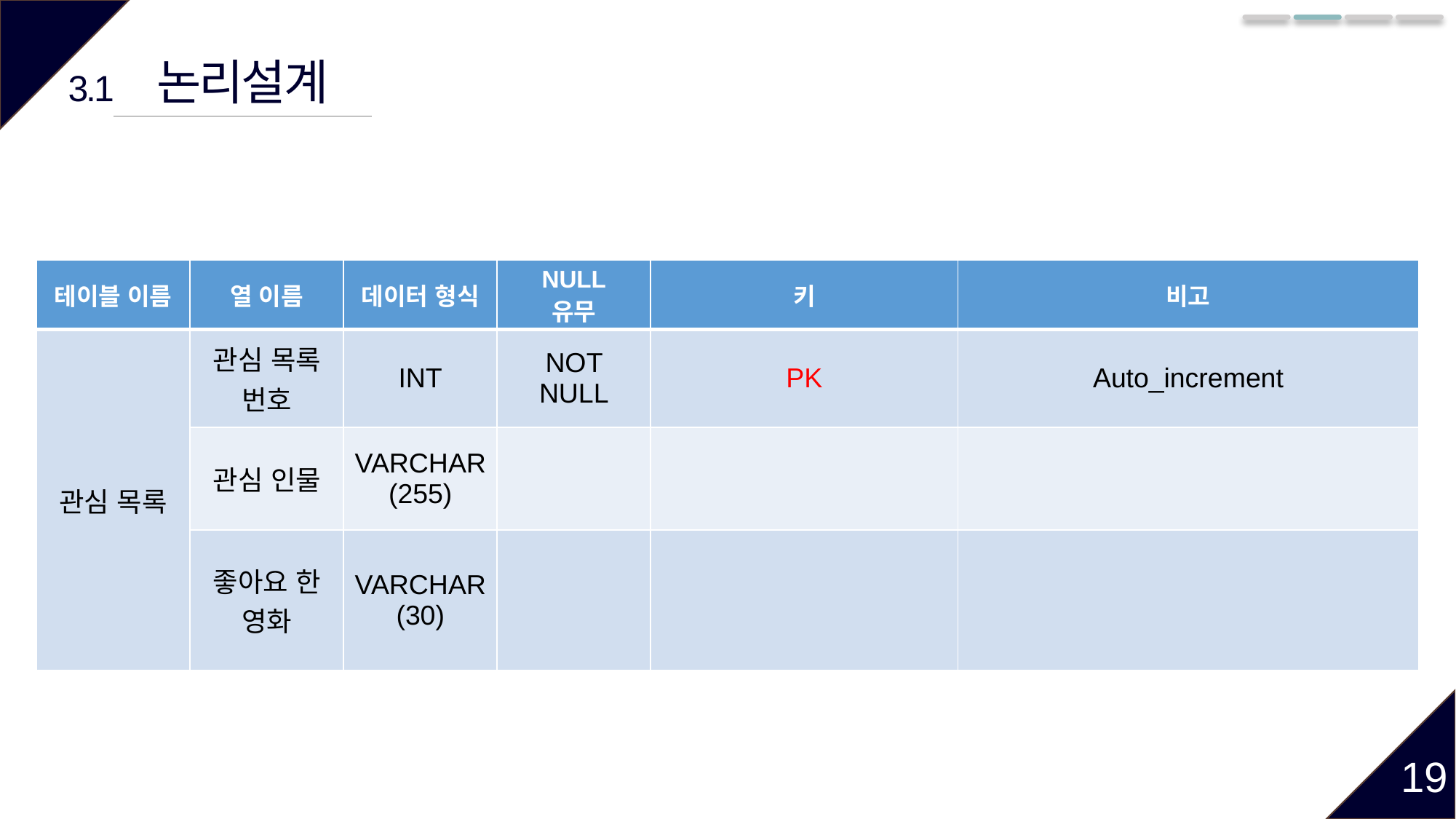

논리설계
3.1
| 테이블 이름 | 열 이름 | 데이터 형식 | NULL 유무 | 키 | 비고 |
| --- | --- | --- | --- | --- | --- |
| 관심 목록 | 관심 목록 번호 | INT | NOT NULL | PK | Auto\_increment |
|  | 관심 인물 | VARCHAR (255) |  |  |  |
|  | 좋아요 한 영화 | VARCHAR (30) |  |  |  |
19